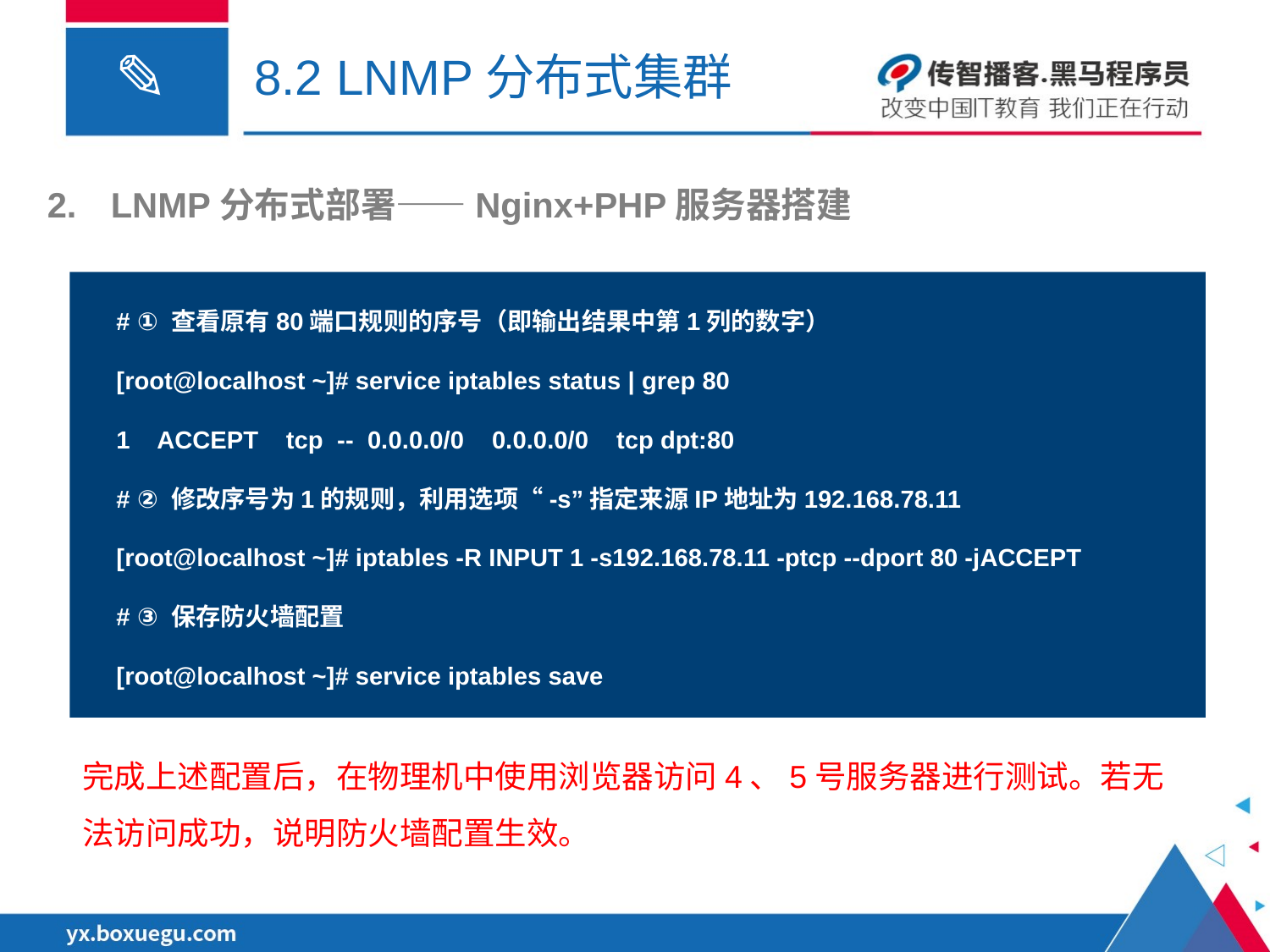

# 8.2 LNMP分布式集群
LNMP分布式部署——Nginx+PHP服务器搭建
# ① 查看原有80端口规则的序号（即输出结果中第1列的数字）
[root@localhost ~]# service iptables status | grep 80
1    ACCEPT    tcp  --  0.0.0.0/0    0.0.0.0/0    tcp dpt:80
# ② 修改序号为1的规则，利用选项“-s”指定来源IP地址为192.168.78.11
[root@localhost ~]# iptables -R INPUT 1 -s192.168.78.11 -ptcp --dport 80 -jACCEPT
# ③ 保存防火墙配置
[root@localhost ~]# service iptables save

完成上述配置后，在物理机中使用浏览器访问4、5号服务器进行测试。若无法访问成功，说明防火墙配置生效。